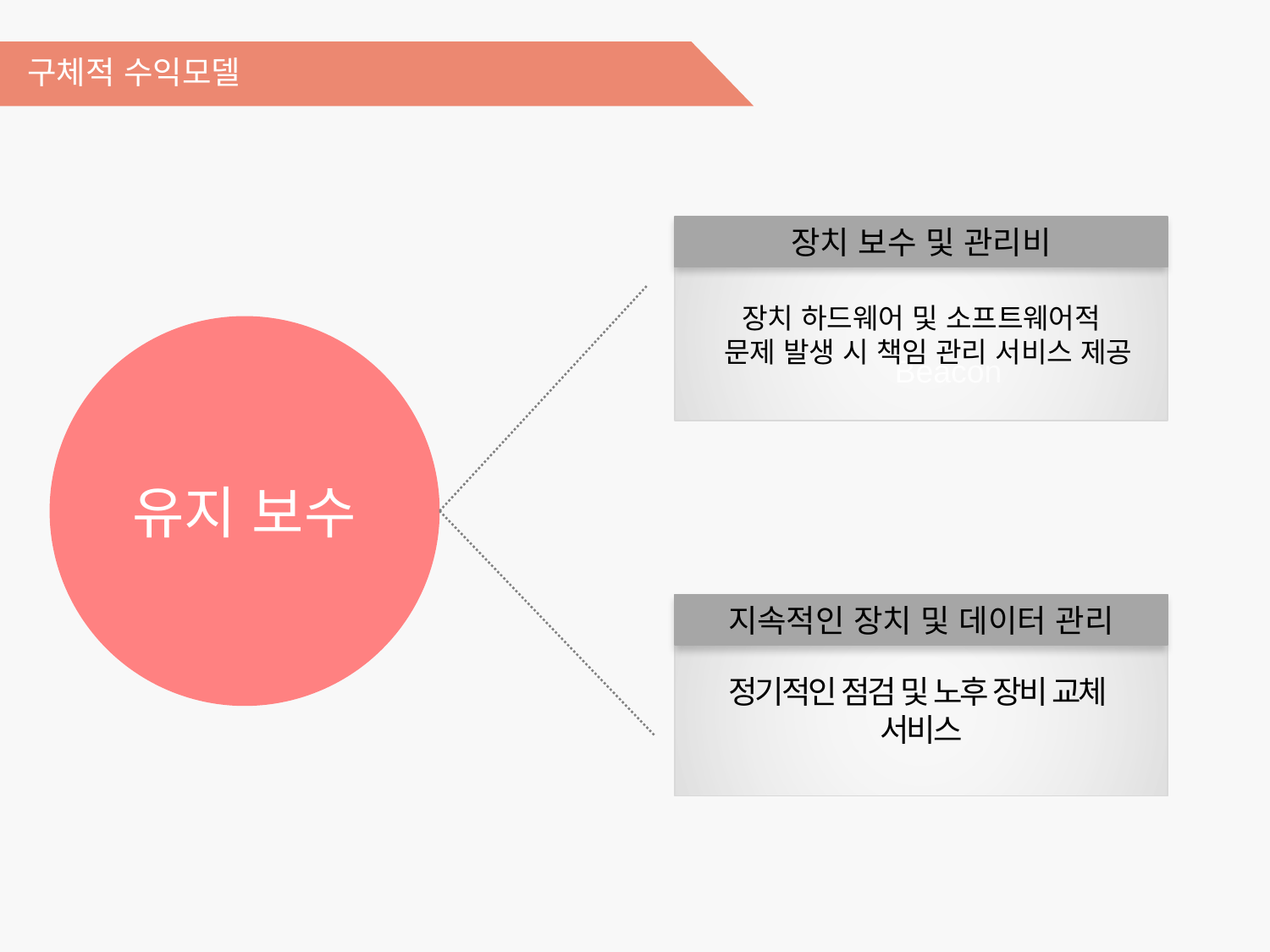

구체적 수익모델
장치 보수 및 관리비
장치 하드웨어 및 소프트웨어적
 문제 발생 시 책임 관리 서비스 제공
유지 보수
Beacon
지속적인 장치 및 데이터 관리
정기적인 점검 및 노후 장비 교체
서비스